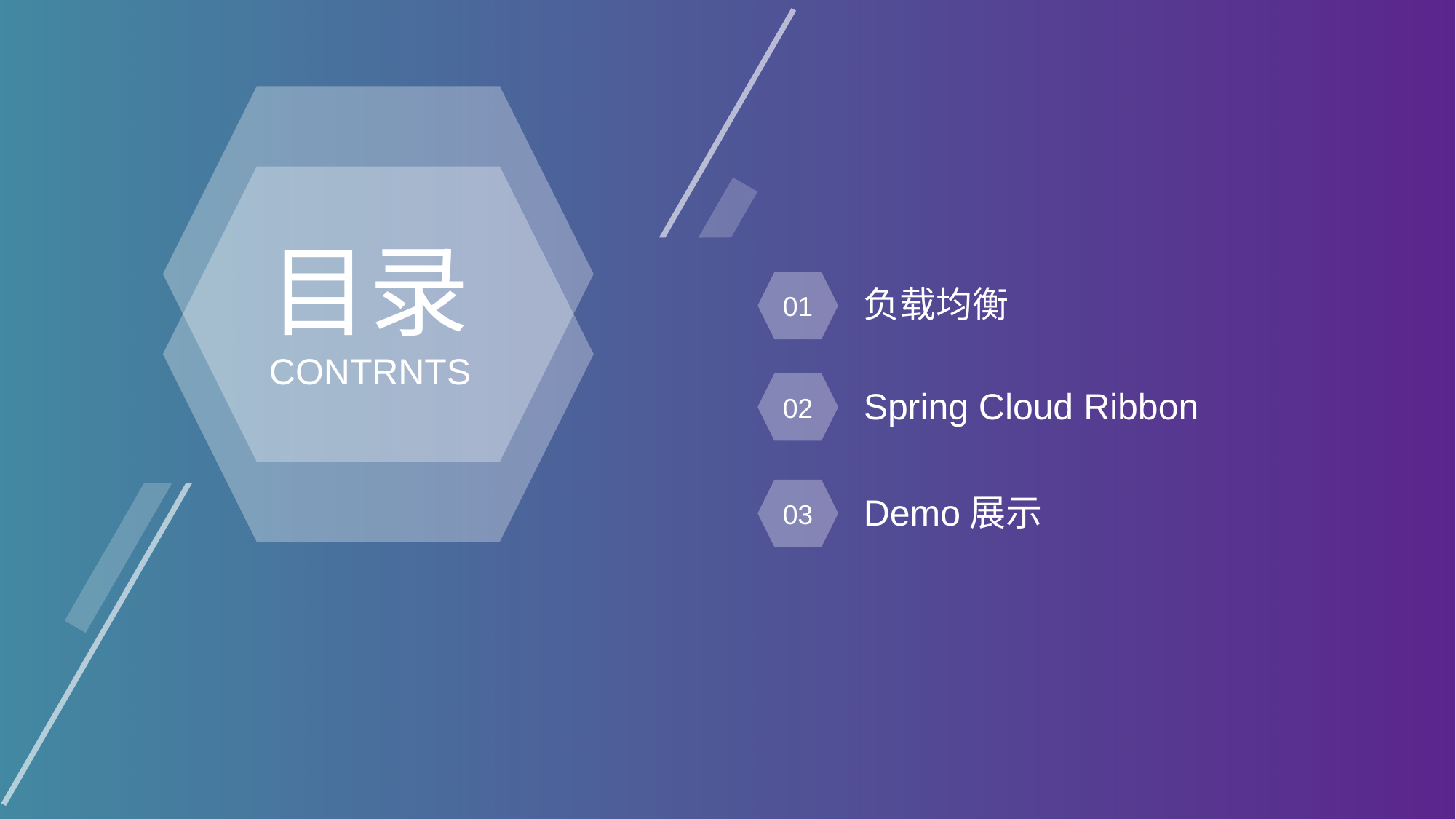

目录
CONTRNTS
01
负载均衡
02
Spring Cloud Ribbon
03
Demo展示